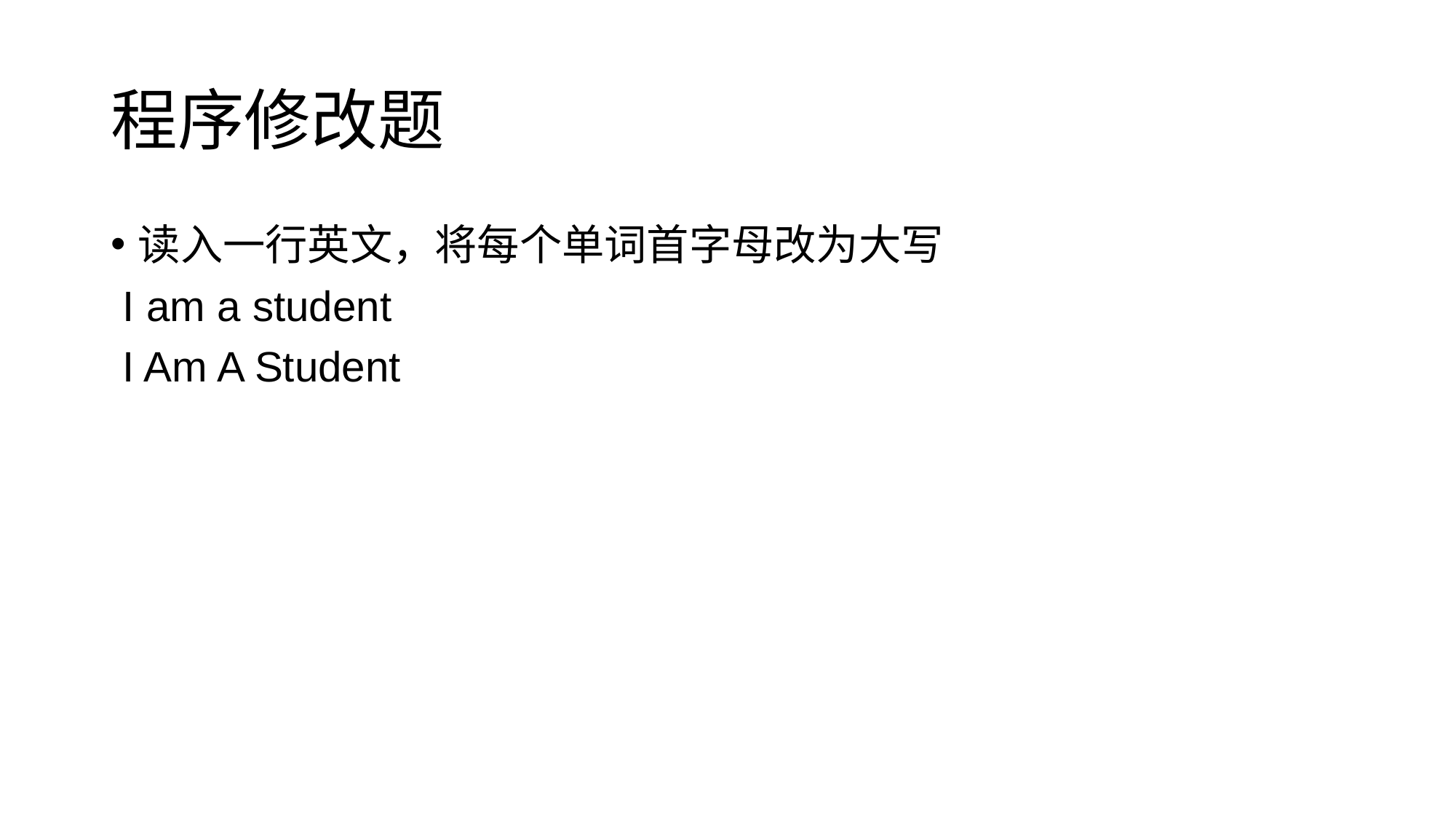

# 程序修改题
读入一行英文，将每个单词首字母改为大写
 I am a student
 I Am A Student